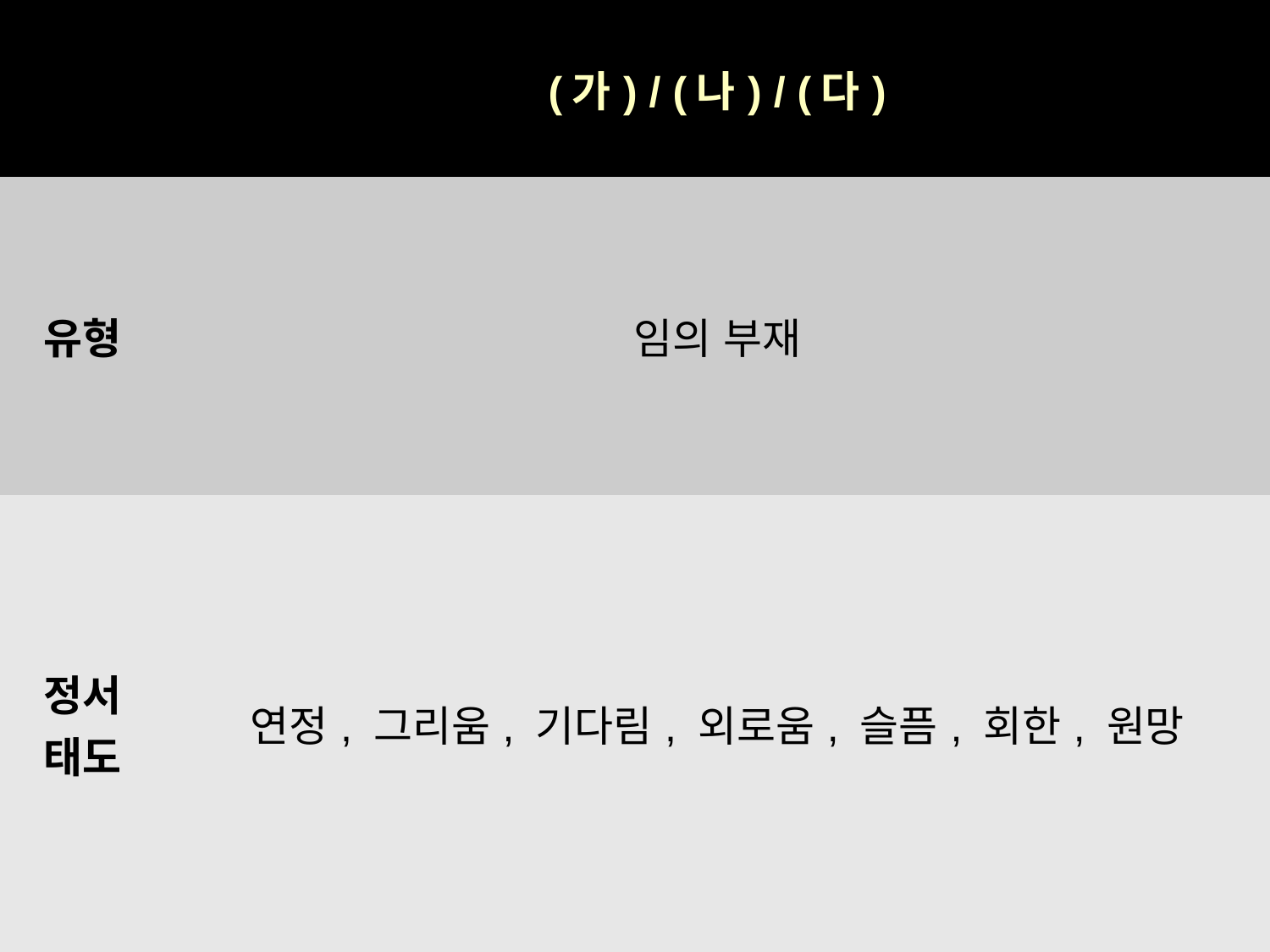

|  | (가) / (나) / (다) |
| --- | --- |
| 유형 | 임의 부재 |
| 정서 태도 | 연정, 그리움, 기다림, 외로움, 슬픔, 회한, 원망 |